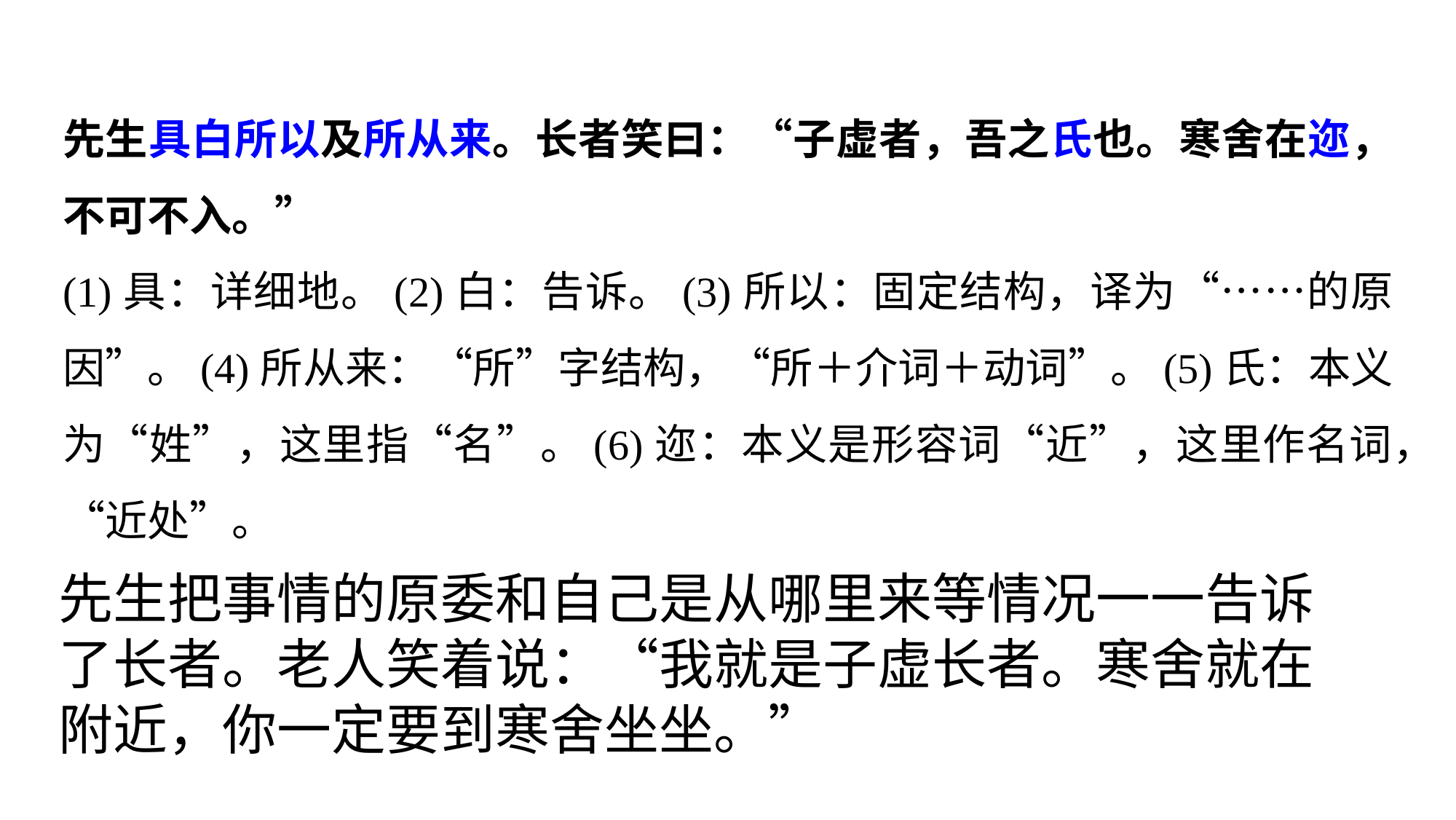

先生具白所以及所从来。长者笑曰：“子虚者，吾之氏也。寒舍在迩，不可不入。”
(1)具：详细地。(2)白：告诉。(3)所以：固定结构，译为“……的原因”。(4)所从来：“所”字结构，“所＋介词＋动词”。(5)氏：本义为“姓”，这里指“名”。(6)迩：本义是形容词“近”，这里作名词，“近处”。
先生把事情的原委和自己是从哪里来等情况一一告诉了长者。老人笑着说：“我就是子虚长者。寒舍就在附近，你一定要到寒舍坐坐。”